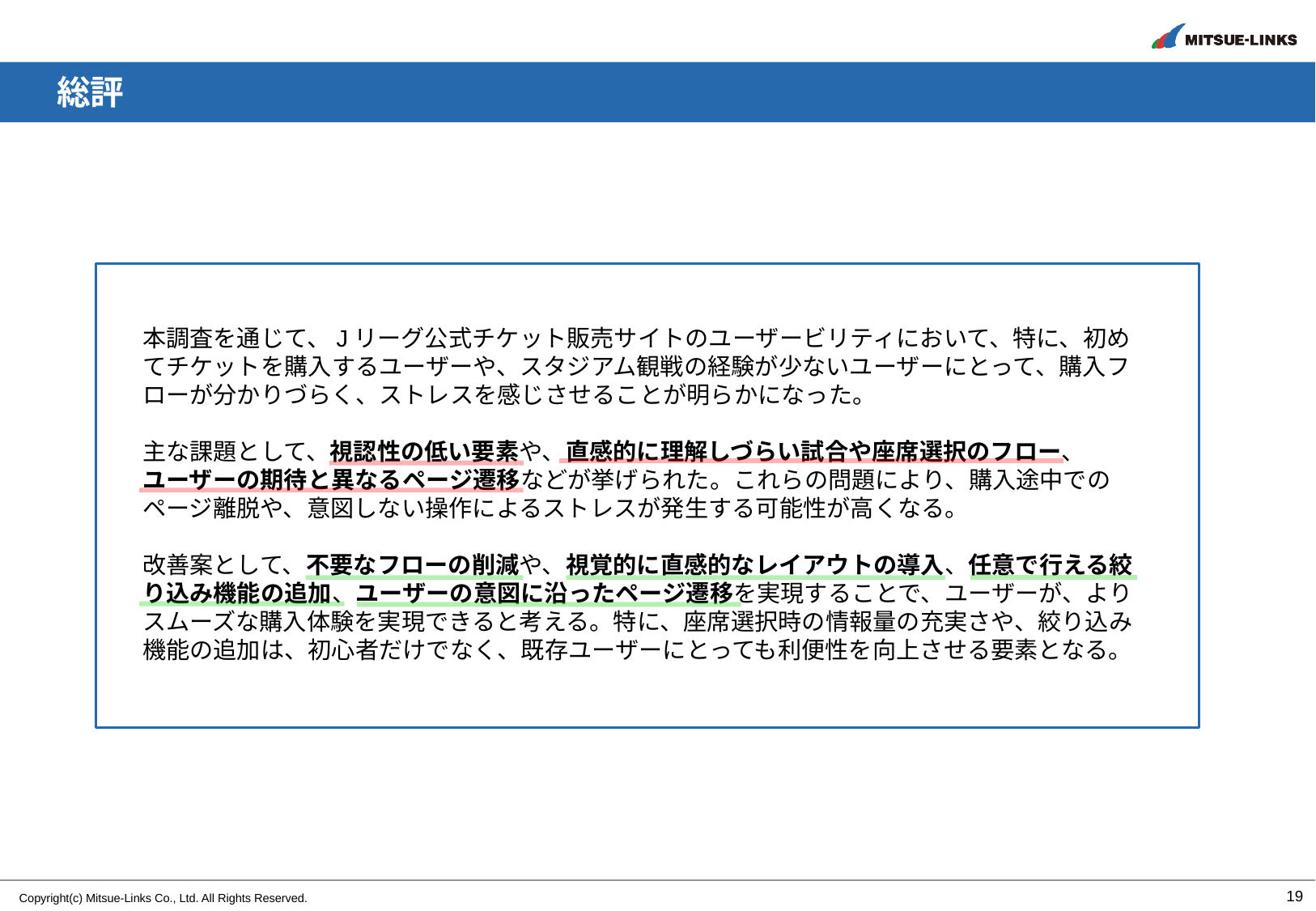

総評

本調査を通じて、Jリーグ公式チケット販売サイトのユーザービリティにおいて、特に、初めてチケットを購入するユーザーや、スタジアム観戦の経験が少ないユーザーにとって、購入フローが分かりづらく、ストレスを感じさせることが明らかになった。
主な課題として、視認性の低い要素や、直感的に理解しづらい試合や座席選択のフロー、
ユーザーの期待と異なるページ遷移などが挙げられた。これらの問題により、購入途中でのページ離脱や、意図しない操作によるストレスが発生する可能性が高くなる。
改善案として、不要なフローの削減や、視覚的に直感的なレイアウトの導入、任意で行える絞り込み機能の追加、ユーザーの意図に沿ったページ遷移を実現することで、ユーザーが、よりスムーズな購入体験を実現できると考える。特に、座席選択時の情報量の充実さや、絞り込み機能の追加は、初心者だけでなく、既存ユーザーにとっても利便性を向上させる要素となる。